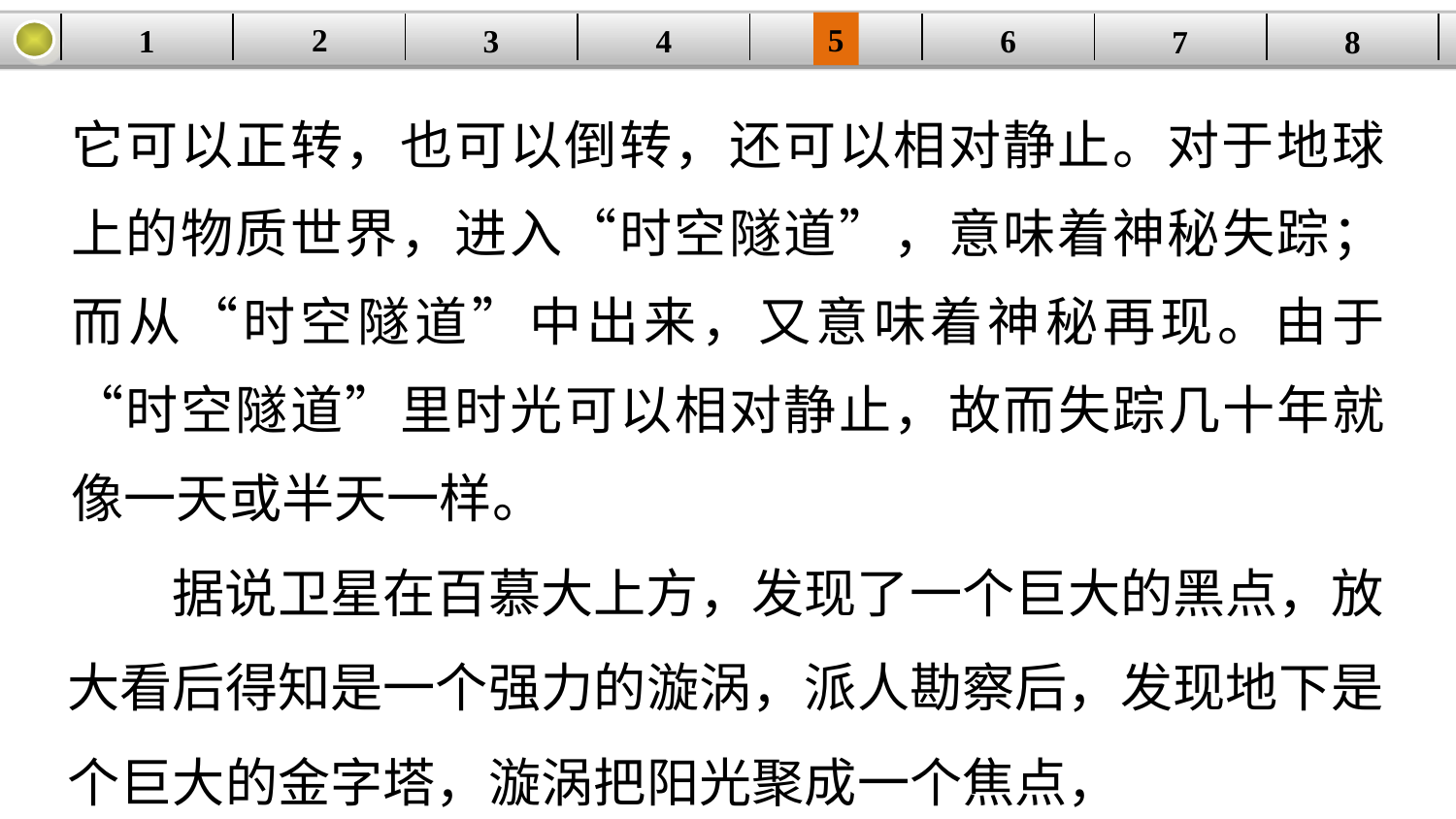

5
2
1
4
6
|  |  |  |  |  |  |  |  |
| --- | --- | --- | --- | --- | --- | --- | --- |
3
8
7

它可以正转，也可以倒转，还可以相对静止。对于地球上的物质世界，进入“时空隧道”，意味着神秘失踪；而从“时空隧道”中出来，又意味着神秘再现。由于“时空隧道”里时光可以相对静止，故而失踪几十年就像一天或半天一样。
据说卫星在百慕大上方，发现了一个巨大的黑点，放大看后得知是一个强力的漩涡，派人勘察后，发现地下是个巨大的金字塔，漩涡把阳光聚成一个焦点，